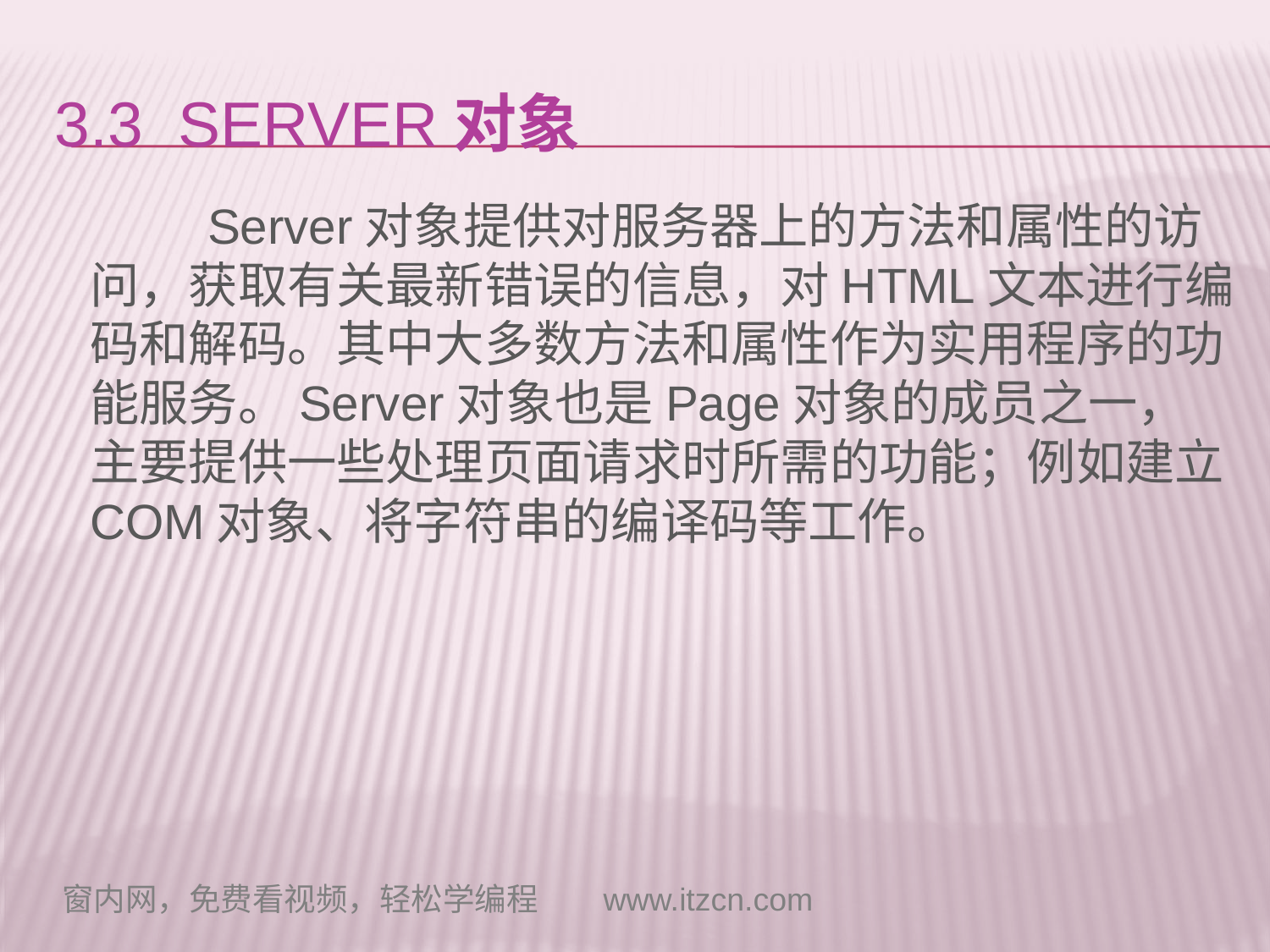

# 3.3  Server对象
            Server对象提供对服务器上的方法和属性的访问，获取有关最新错误的信息，对HTML文本进行编码和解码。其中大多数方法和属性作为实用程序的功能服务。Server对象也是Page对象的成员之一，主要提供一些处理页面请求时所需的功能；例如建立COM对象、将字符串的编译码等工作。